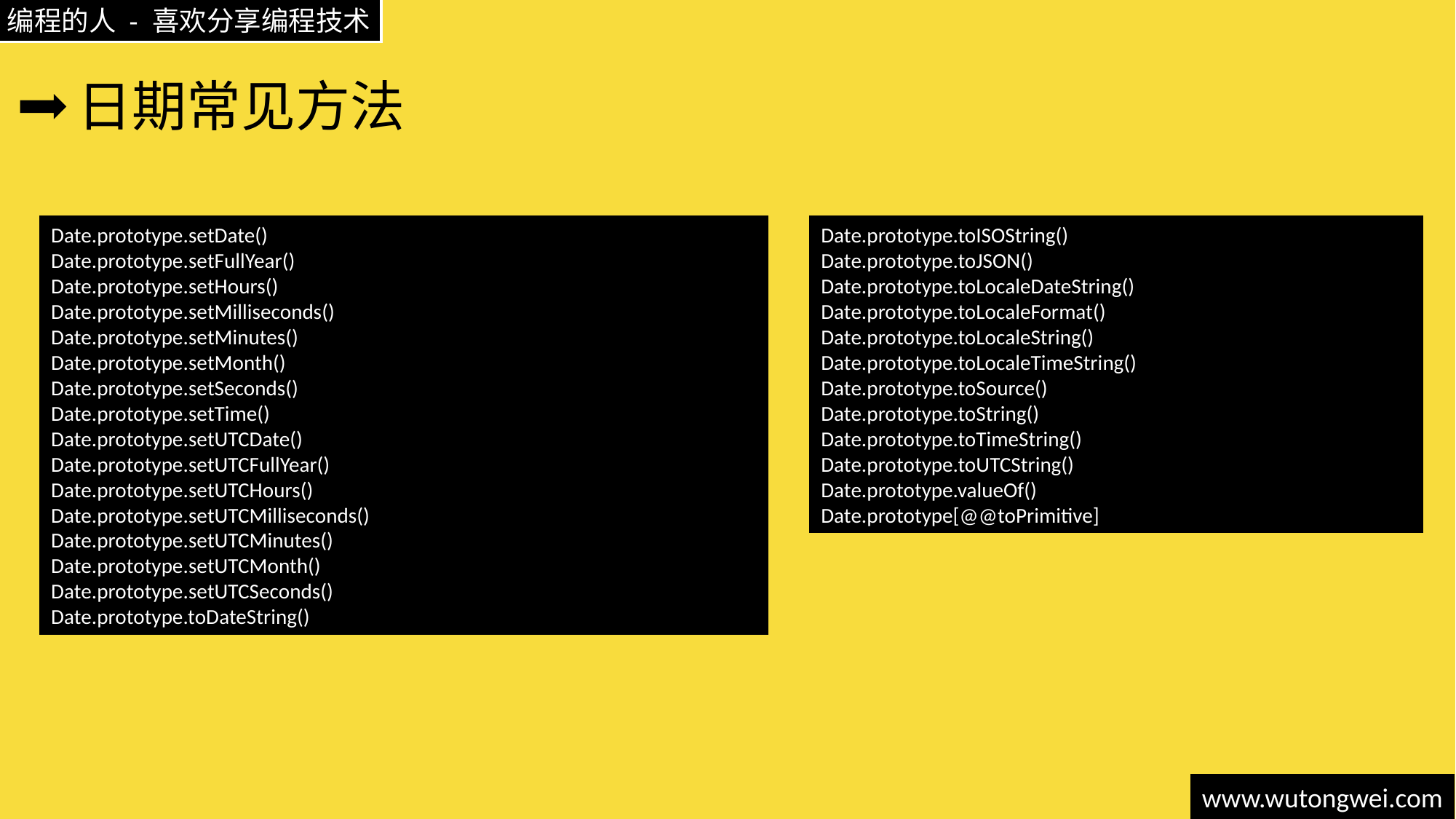

# 日期常见方法
Date.prototype.setDate()
Date.prototype.setFullYear()
Date.prototype.setHours()
Date.prototype.setMilliseconds()
Date.prototype.setMinutes()
Date.prototype.setMonth()
Date.prototype.setSeconds()
Date.prototype.setTime()
Date.prototype.setUTCDate()
Date.prototype.setUTCFullYear()
Date.prototype.setUTCHours()
Date.prototype.setUTCMilliseconds()
Date.prototype.setUTCMinutes()
Date.prototype.setUTCMonth()
Date.prototype.setUTCSeconds()
Date.prototype.toDateString()
Date.prototype.toISOString()
Date.prototype.toJSON()
Date.prototype.toLocaleDateString()
Date.prototype.toLocaleFormat()
Date.prototype.toLocaleString()
Date.prototype.toLocaleTimeString()
Date.prototype.toSource()
Date.prototype.toString()
Date.prototype.toTimeString()
Date.prototype.toUTCString()
Date.prototype.valueOf()
Date.prototype[@@toPrimitive]